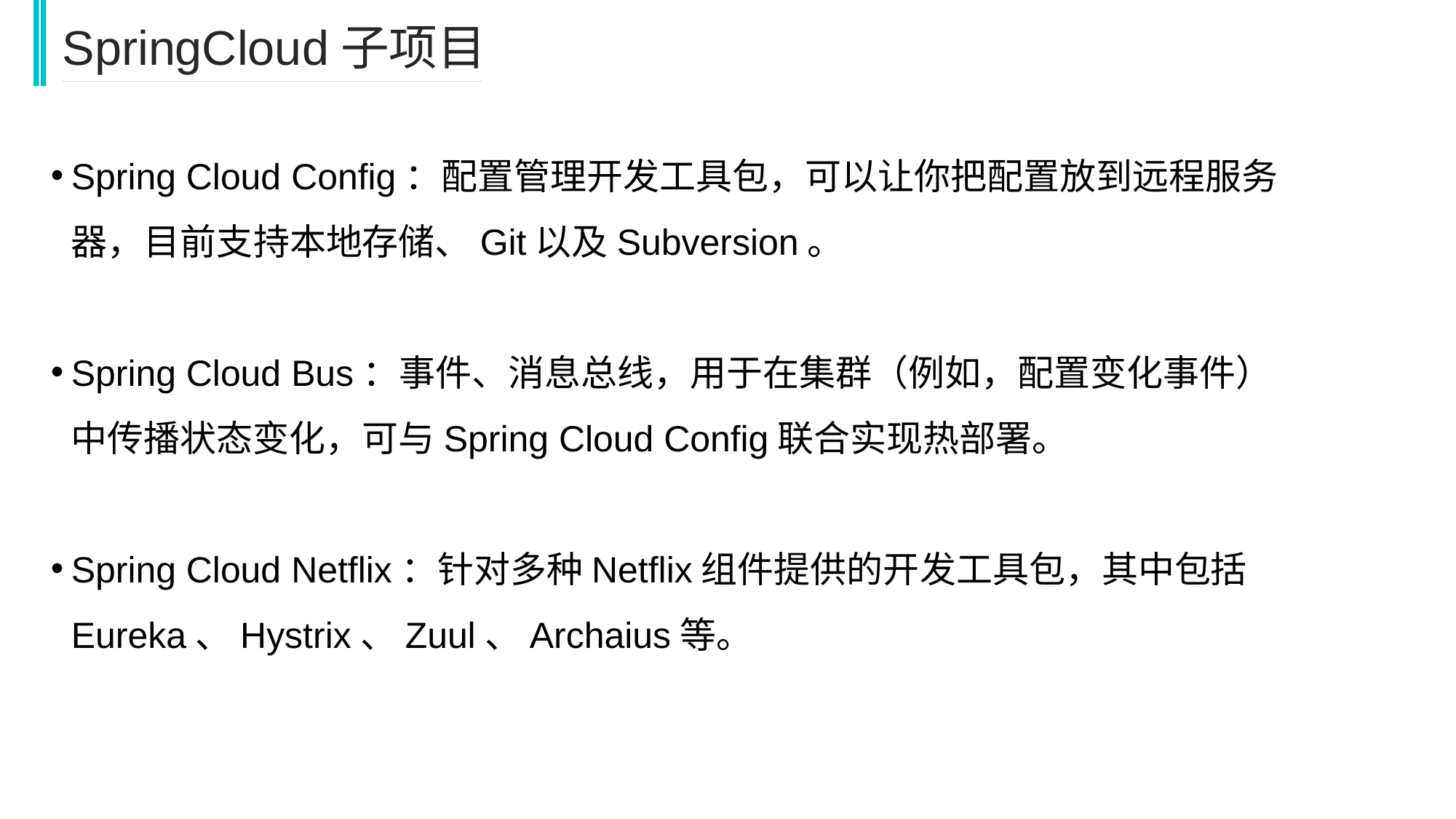

SpringCloud子项目

Spring Cloud Config：配置管理开发工具包，可以让你把配置放到远程服务器，目前支持本地存储、Git以及Subversion。

Spring Cloud Bus：事件、消息总线，用于在集群（例如，配置变化事件）中传播状态变化，可与Spring Cloud Config联合实现热部署。

Spring Cloud Netflix：针对多种Netflix组件提供的开发工具包，其中包括Eureka、Hystrix、Zuul、Archaius等。